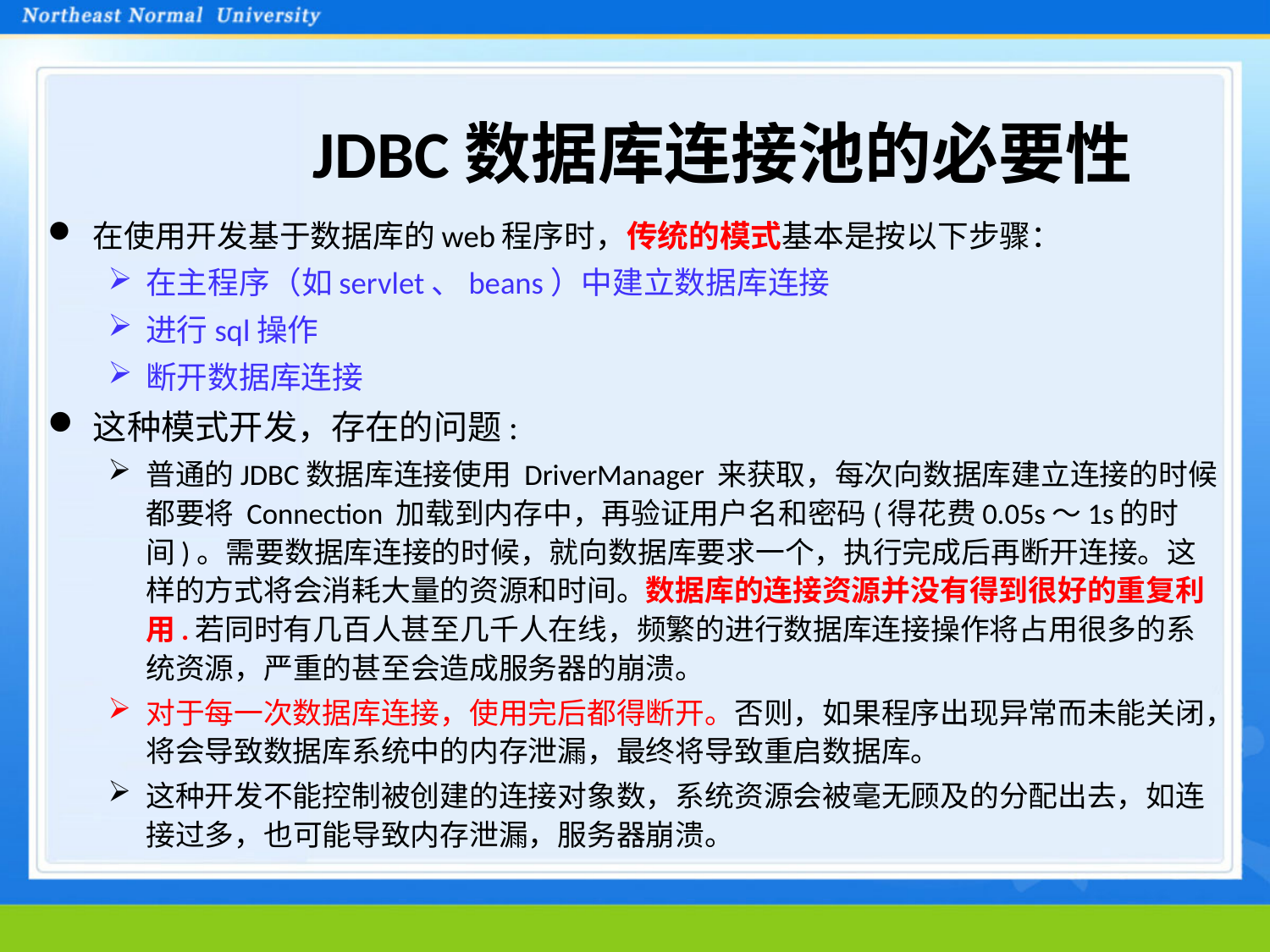

# JDBC数据库连接池的必要性
在使用开发基于数据库的web程序时，传统的模式基本是按以下步骤：
在主程序（如servlet、beans）中建立数据库连接
进行sql操作
断开数据库连接
这种模式开发，存在的问题:
普通的JDBC数据库连接使用 DriverManager 来获取，每次向数据库建立连接的时候都要将 Connection 加载到内存中，再验证用户名和密码(得花费0.05s～1s的时间)。需要数据库连接的时候，就向数据库要求一个，执行完成后再断开连接。这样的方式将会消耗大量的资源和时间。数据库的连接资源并没有得到很好的重复利用.若同时有几百人甚至几千人在线，频繁的进行数据库连接操作将占用很多的系统资源，严重的甚至会造成服务器的崩溃。
对于每一次数据库连接，使用完后都得断开。否则，如果程序出现异常而未能关闭，将会导致数据库系统中的内存泄漏，最终将导致重启数据库。
这种开发不能控制被创建的连接对象数，系统资源会被毫无顾及的分配出去，如连接过多，也可能导致内存泄漏，服务器崩溃。